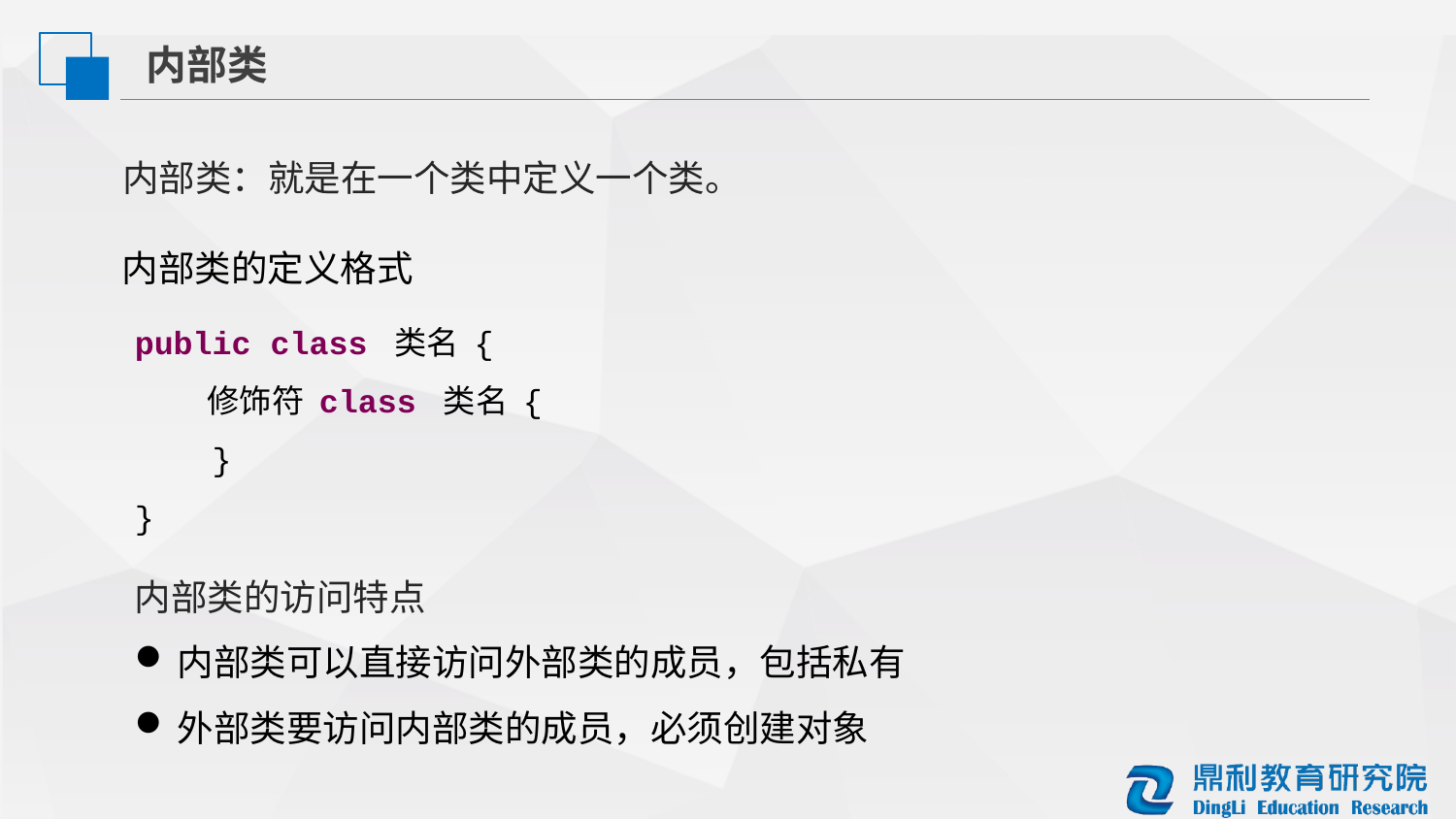

内部类
内部类：就是在一个类中定义一个类。
内部类的定义格式
public class 类名 {
修饰符 class 类名 {
    }
}
内部类的访问特点
内部类可以直接访问外部类的成员，包括私有
外部类要访问内部类的成员，必须创建对象